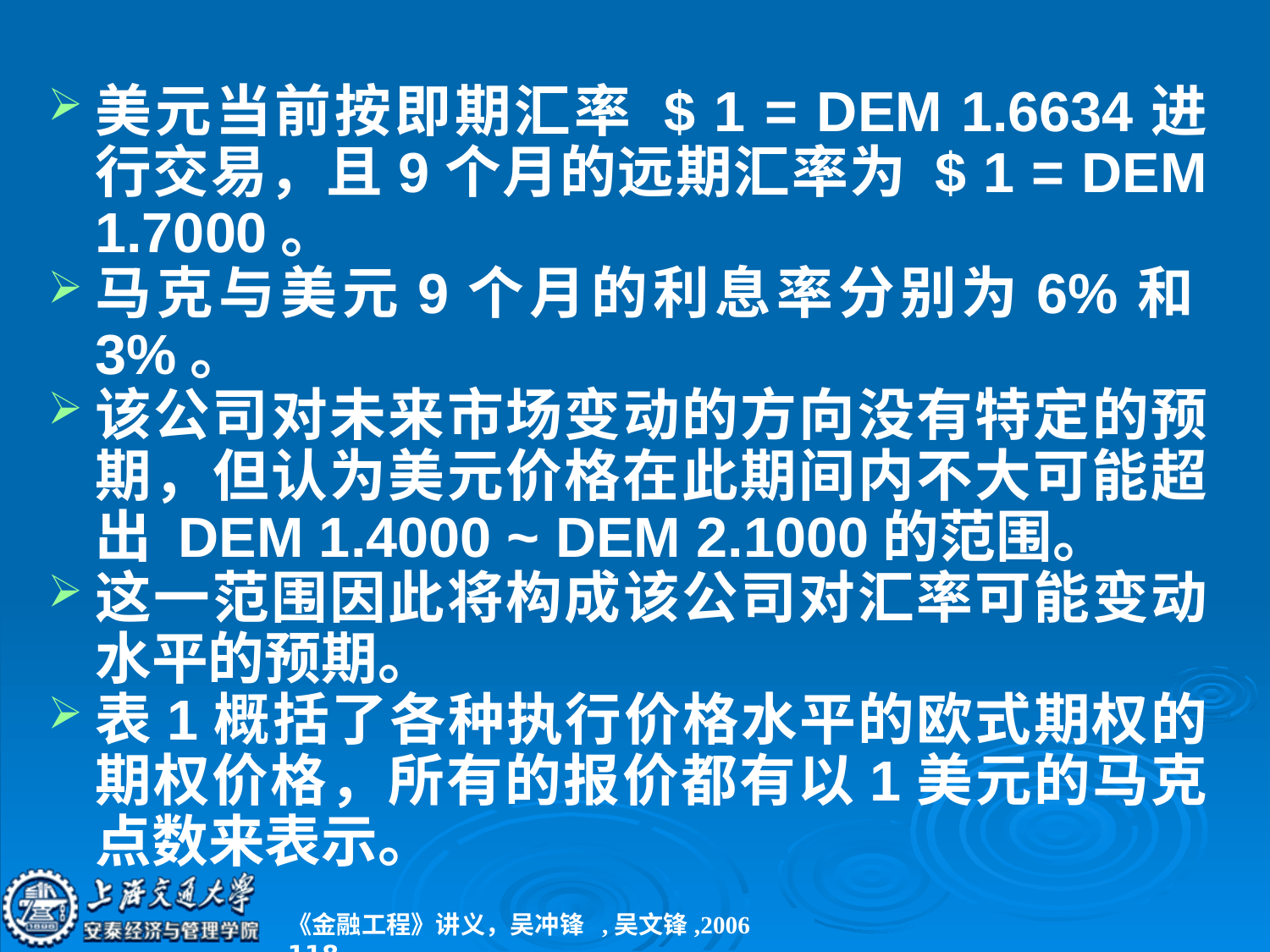

美元当前按即期汇率 $ 1 = DEM 1.6634进行交易，且9个月的远期汇率为 $ 1 = DEM 1.7000。
马克与美元9个月的利息率分别为6%和3%。
该公司对未来市场变动的方向没有特定的预期，但认为美元价格在此期间内不大可能超出 DEM 1.4000 ~ DEM 2.1000的范围。
这一范围因此将构成该公司对汇率可能变动水平的预期。
表1概括了各种执行价格水平的欧式期权的期权价格，所有的报价都有以1美元的马克点数来表示。